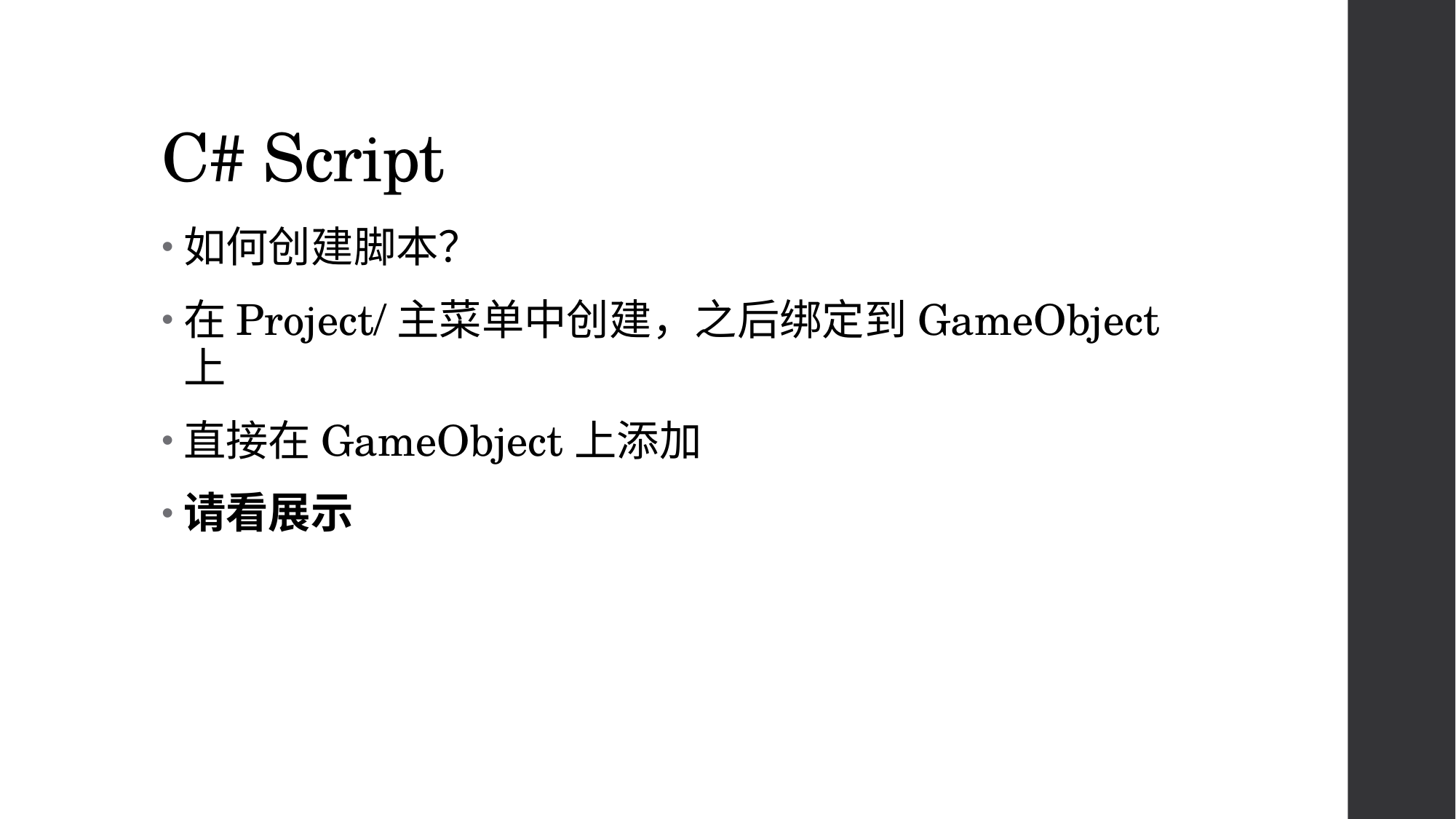

# C# Script
如何创建脚本？
在Project/主菜单中创建，之后绑定到GameObject上
直接在GameObject上添加
请看展示